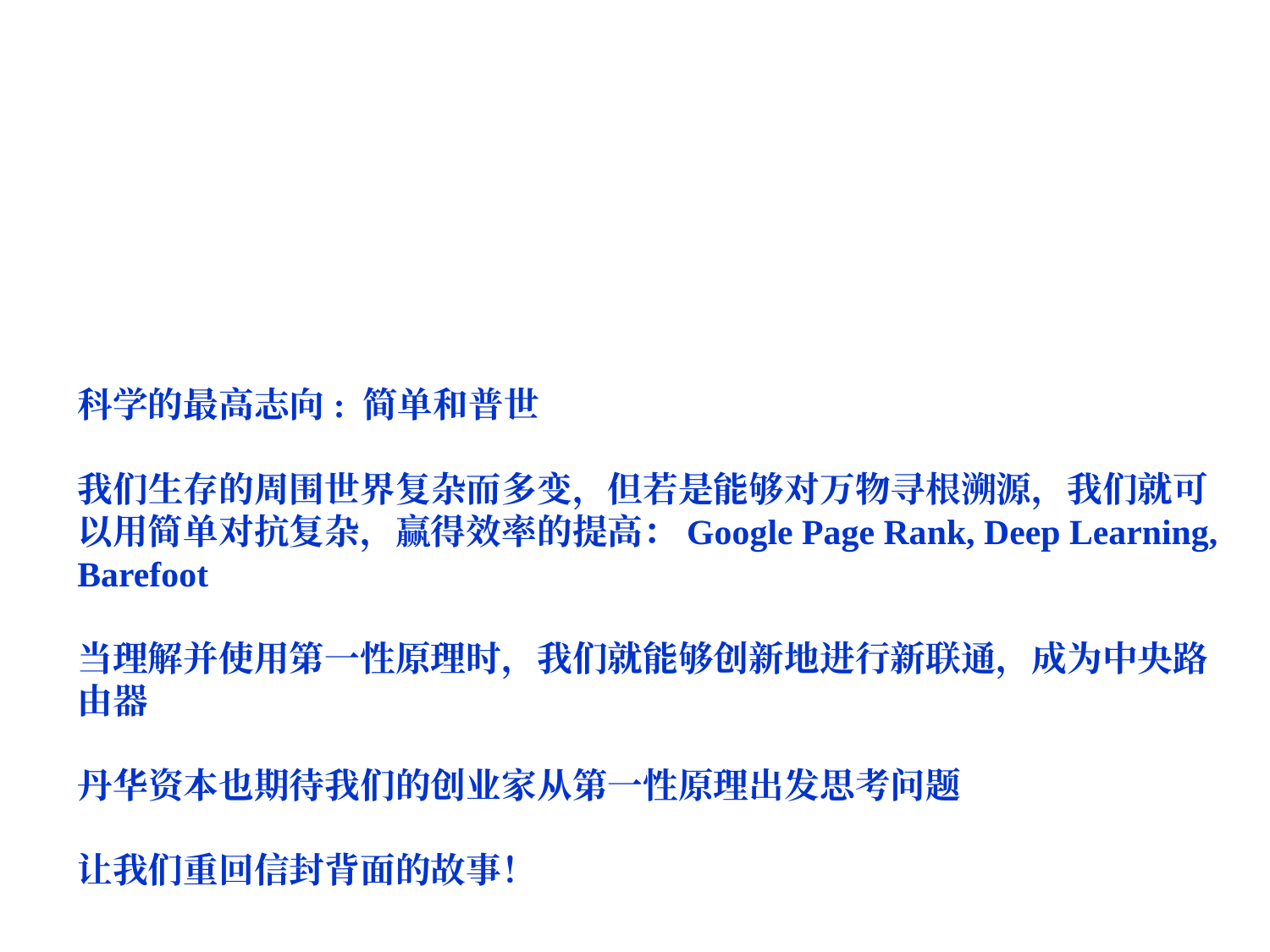

科学的最高志向: 简单和普世

我们生存的周围世界复杂而多变，但若是能够对万物寻根溯源，我们就可以用简单对抗复杂，赢得效率的提高：Google Page Rank, Deep Learning, Barefoot

当理解并使用第一性原理时，我们就能够创新地进行新联通，成为中央路由器

丹华资本也期待我们的创业家从第一性原理出发思考问题

让我们重回信封背面的故事！